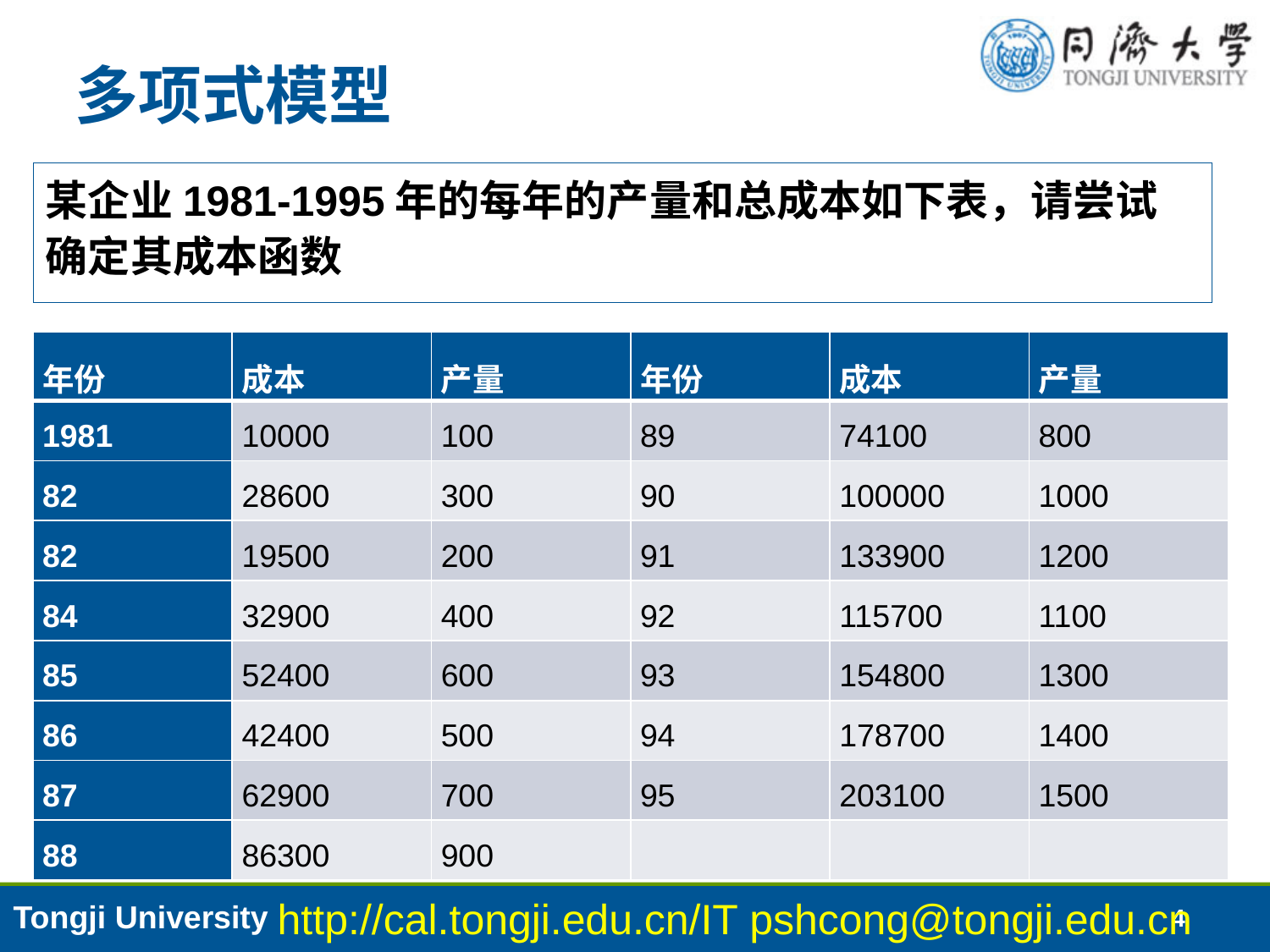

# 多项式模型
某企业1981-1995年的每年的产量和总成本如下表，请尝试确定其成本函数
| 年份 | 成本 | 产量 | 年份 | 成本 | 产量 |
| --- | --- | --- | --- | --- | --- |
| 1981 | 10000 | 100 | 89 | 74100 | 800 |
| 82 | 28600 | 300 | 90 | 100000 | 1000 |
| 82 | 19500 | 200 | 91 | 133900 | 1200 |
| 84 | 32900 | 400 | 92 | 115700 | 1100 |
| 85 | 52400 | 600 | 93 | 154800 | 1300 |
| 86 | 42400 | 500 | 94 | 178700 | 1400 |
| 87 | 62900 | 700 | 95 | 203100 | 1500 |
| 88 | 86300 | 900 |  |  |  |